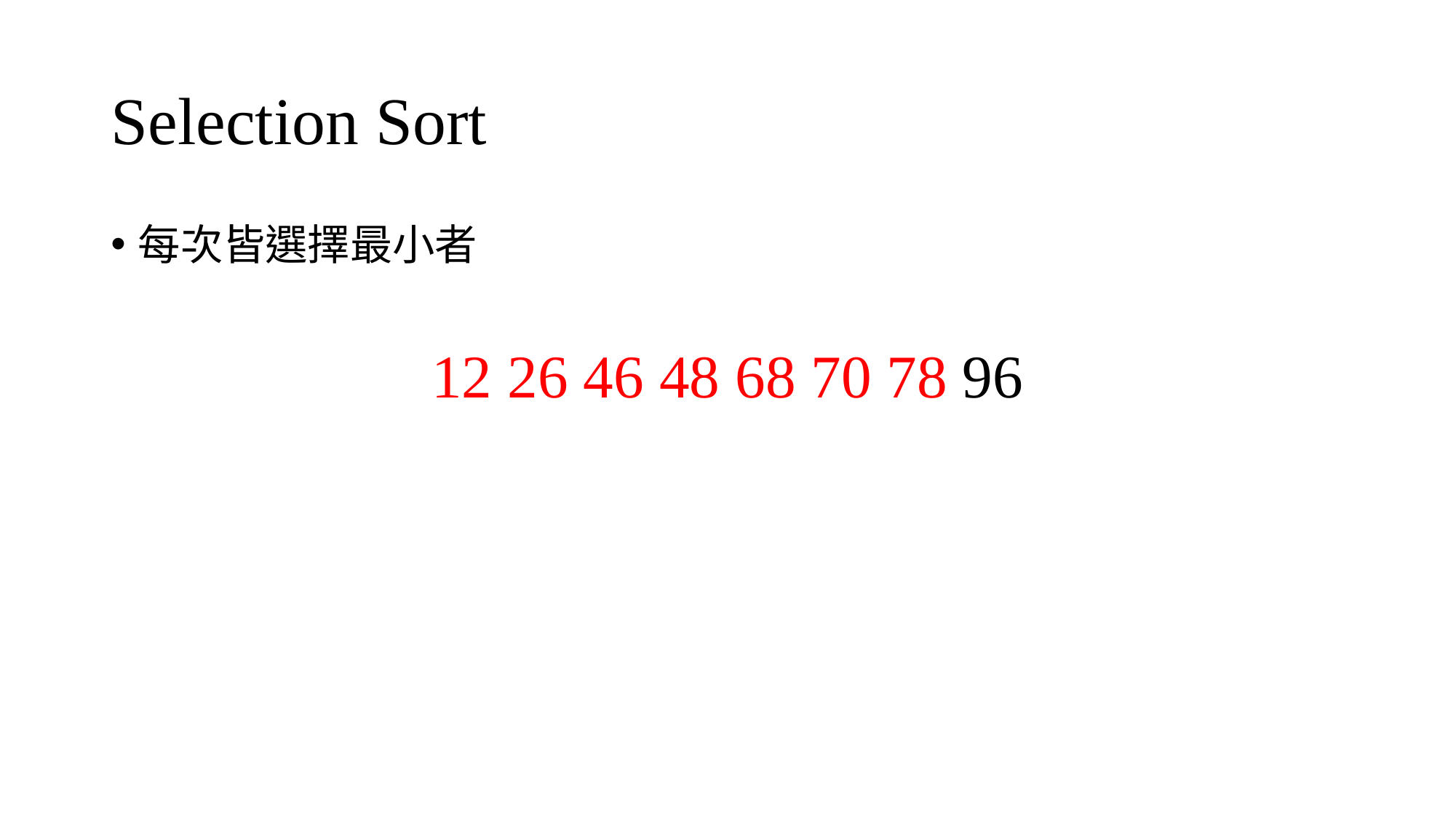

# Selection Sort
每次皆選擇最小者

12 26 46 48 68 70 78 96